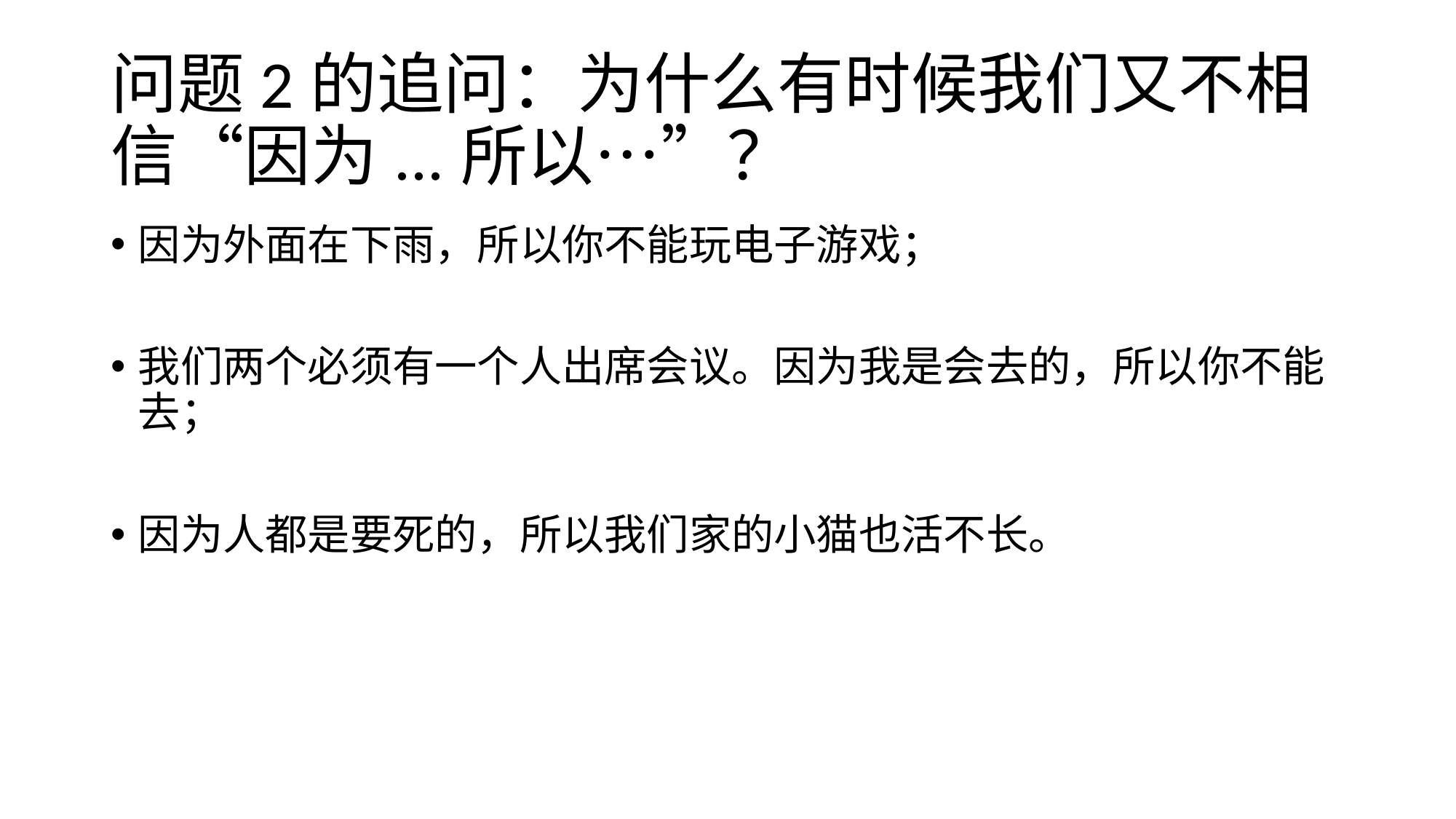

# 问题2的追问：为什么有时候我们又不相信“因为...所以…”？
因为外面在下雨，所以你不能玩电子游戏；

我们两个必须有一个人出席会议。因为我是会去的，所以你不能去；

因为人都是要死的，所以我们家的小猫也活不长。